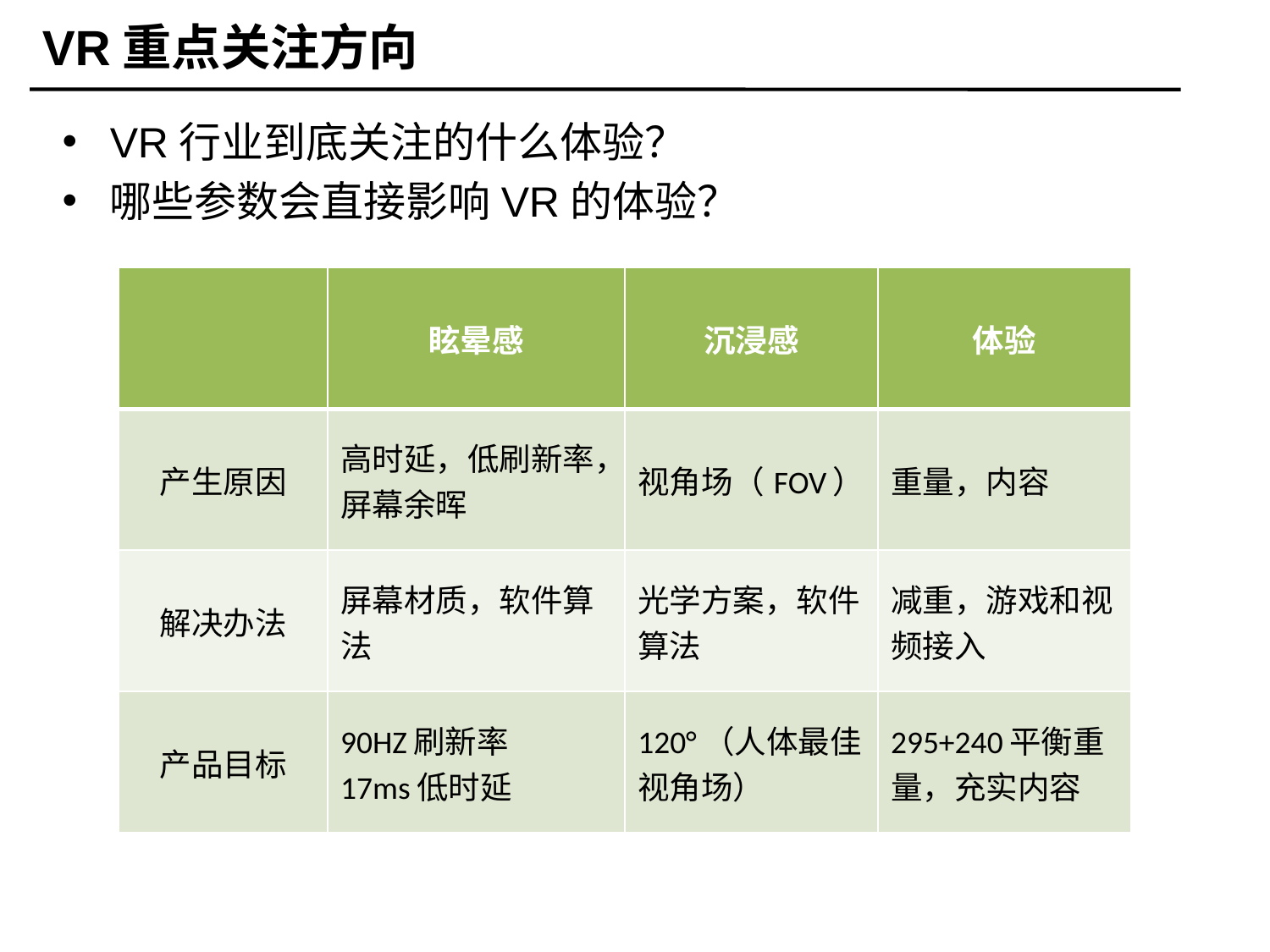

VR重点关注方向
VR行业到底关注的什么体验？
哪些参数会直接影响VR的体验？

|  | 眩晕感 | 沉浸感 | 体验 |
| --- | --- | --- | --- |
| 产生原因 | 高时延，低刷新率，屏幕余晖 | 视角场（FOV） | 重量，内容 |
| 解决办法 | 屏幕材质，软件算法 | 光学方案，软件算法 | 减重，游戏和视频接入 |
| 产品目标 | 90HZ刷新率 17ms低时延 | 120°（人体最佳视角场） | 295+240平衡重量，充实内容 |